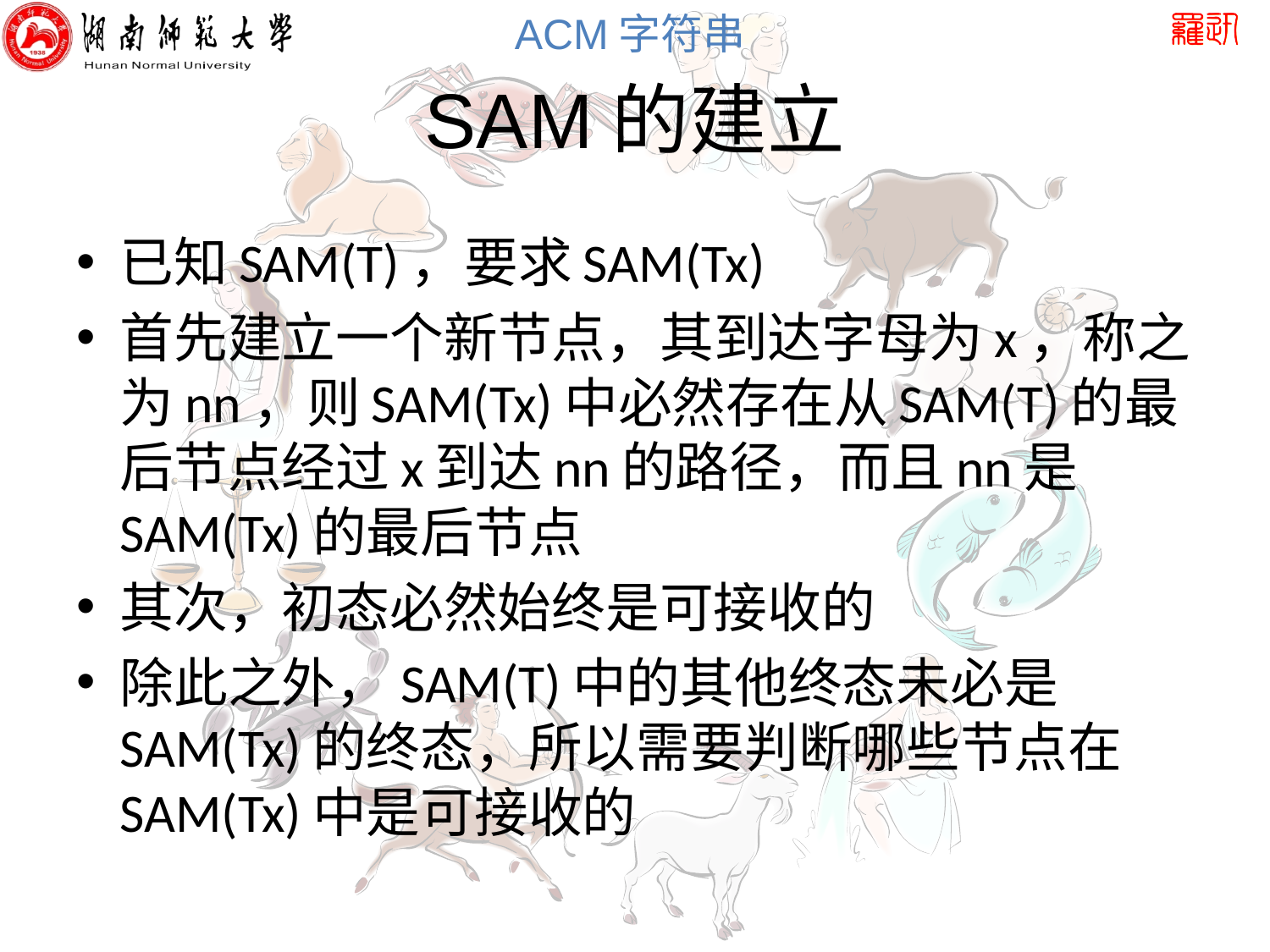

# SAM的建立
已知SAM(T)，要求SAM(Tx)
首先建立一个新节点，其到达字母为x，称之为nn，则SAM(Tx)中必然存在从SAM(T)的最后节点经过x到达nn的路径，而且nn是SAM(Tx)的最后节点
其次，初态必然始终是可接收的
除此之外，SAM(T)中的其他终态未必是SAM(Tx)的终态，所以需要判断哪些节点在SAM(Tx)中是可接收的